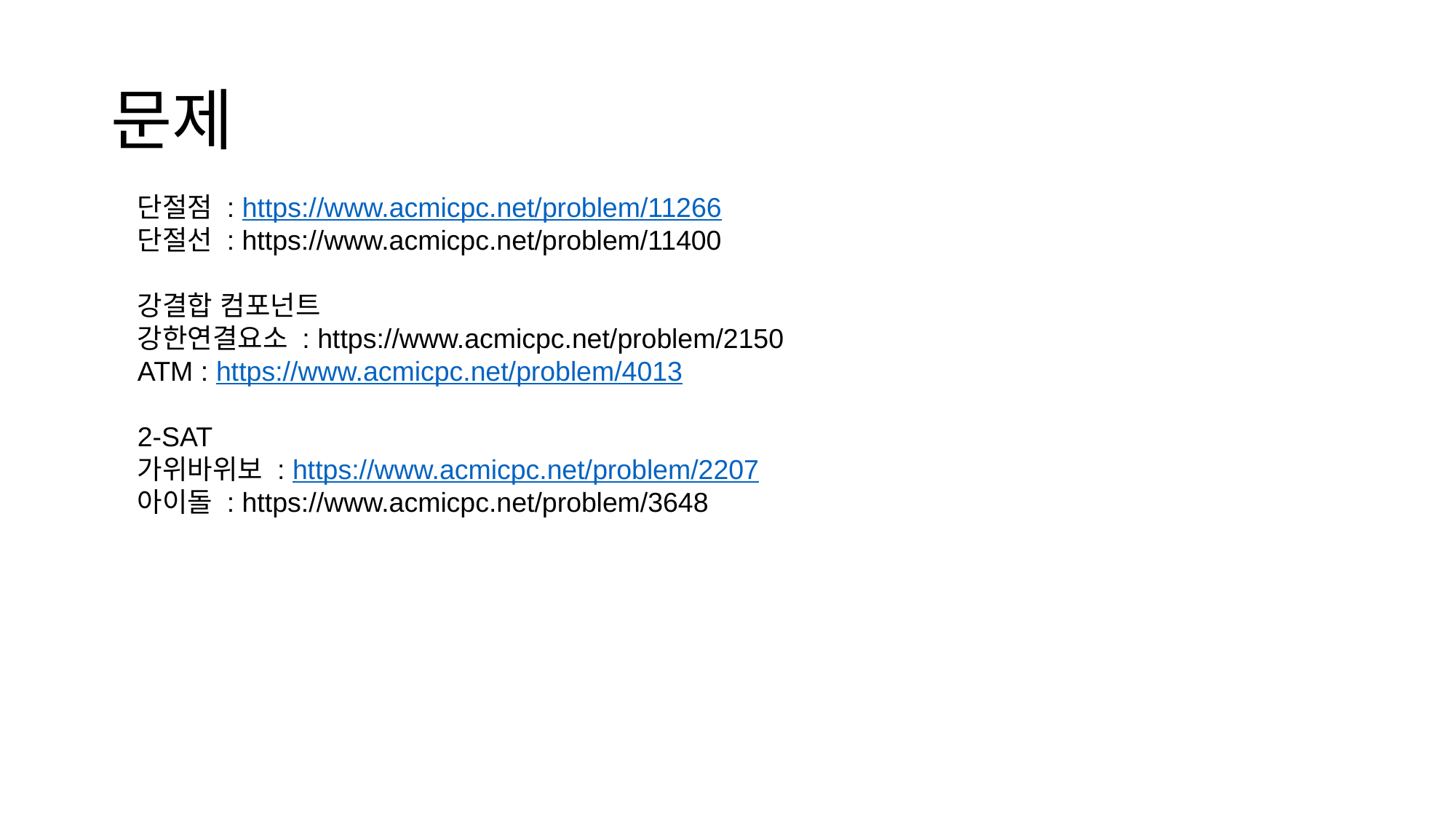

# 문제
단절점 : https://www.acmicpc.net/problem/11266
단절선 : https://www.acmicpc.net/problem/11400

강결합 컴포넌트
강한연결요소 : https://www.acmicpc.net/problem/2150
ATM : https://www.acmicpc.net/problem/4013

2-SAT
가위바위보 : https://www.acmicpc.net/problem/2207
아이돌 : https://www.acmicpc.net/problem/3648